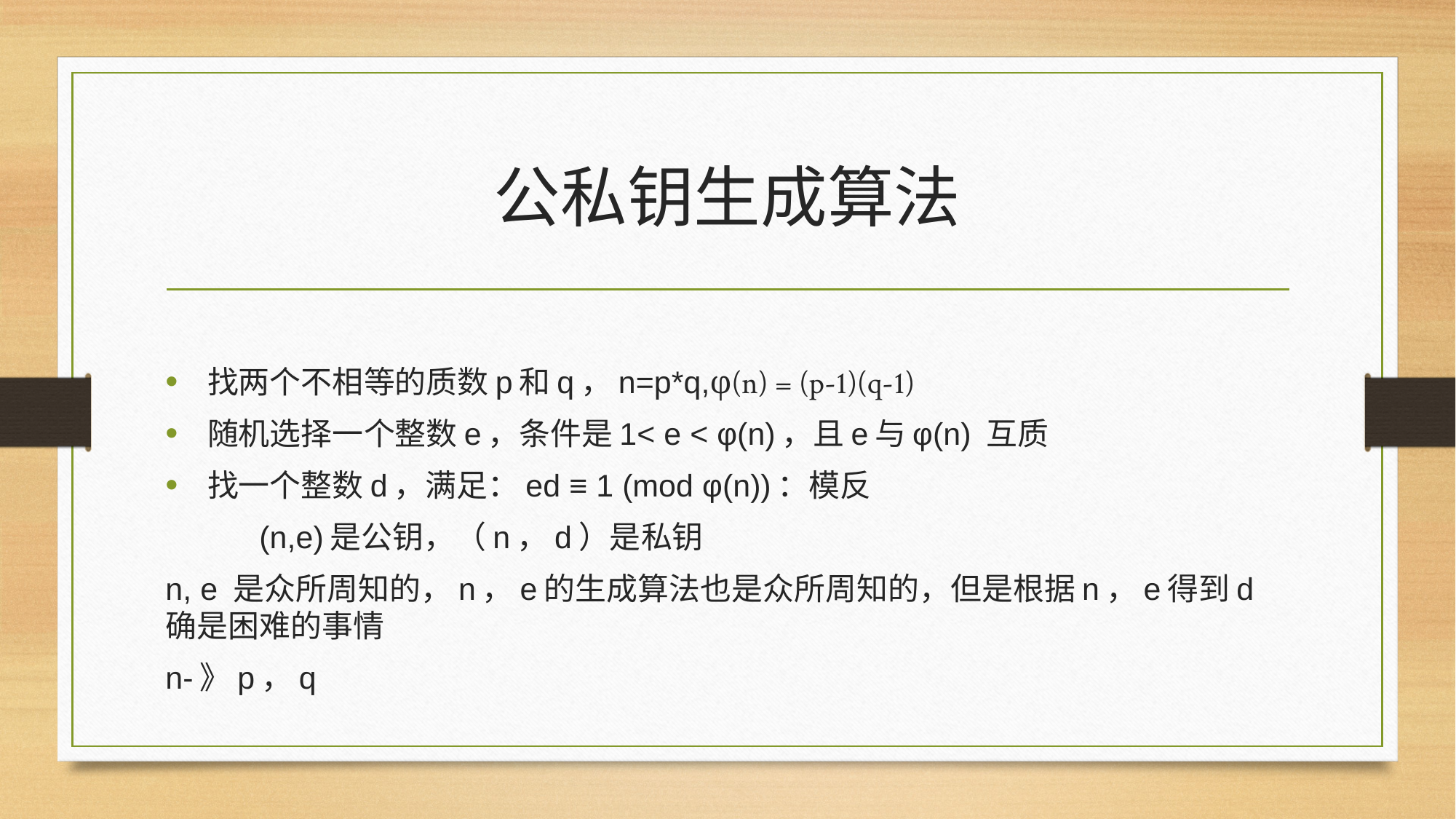

# 公私钥生成算法

找两个不相等的质数p和q，n=p*q,φ(n) = (p-1)(q-1)
随机选择一个整数e，条件是1< e < φ(n)，且e与φ(n) 互质
找一个整数d，满足：ed ≡ 1 (mod φ(n))：模反
		(n,e)是公钥，（n，d）是私钥
n, e 是众所周知的，n，e的生成算法也是众所周知的，但是根据n，e得到d确是困难的事情
n-》p，q